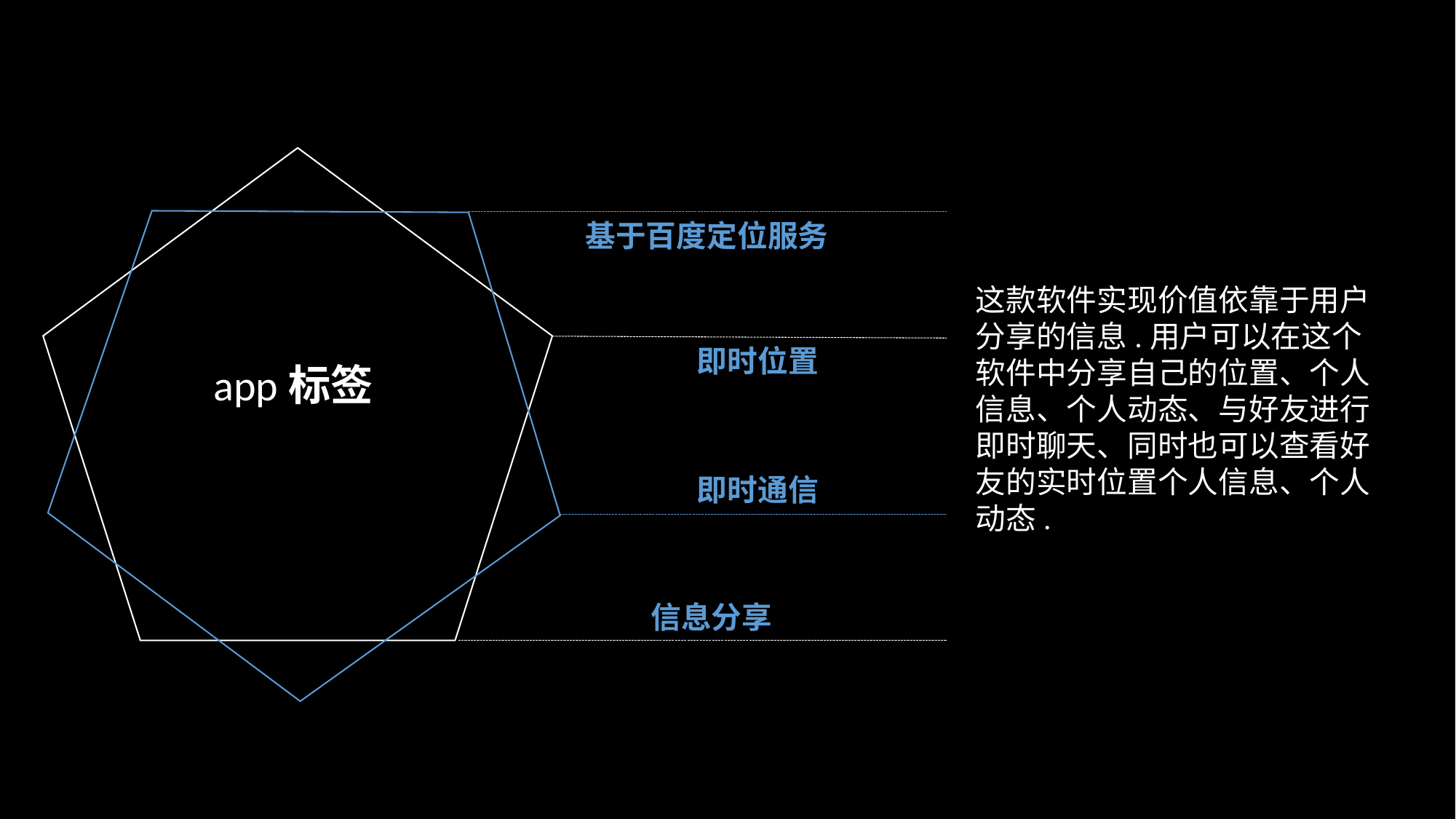

基于百度定位服务
即时位置
app标签
即时通信
信息分享
这款软件实现价值依靠于用户分享的信息.用户可以在这个软件中分享自己的位置、个人信息、个人动态、与好友进行即时聊天、同时也可以查看好友的实时位置个人信息、个人动态.